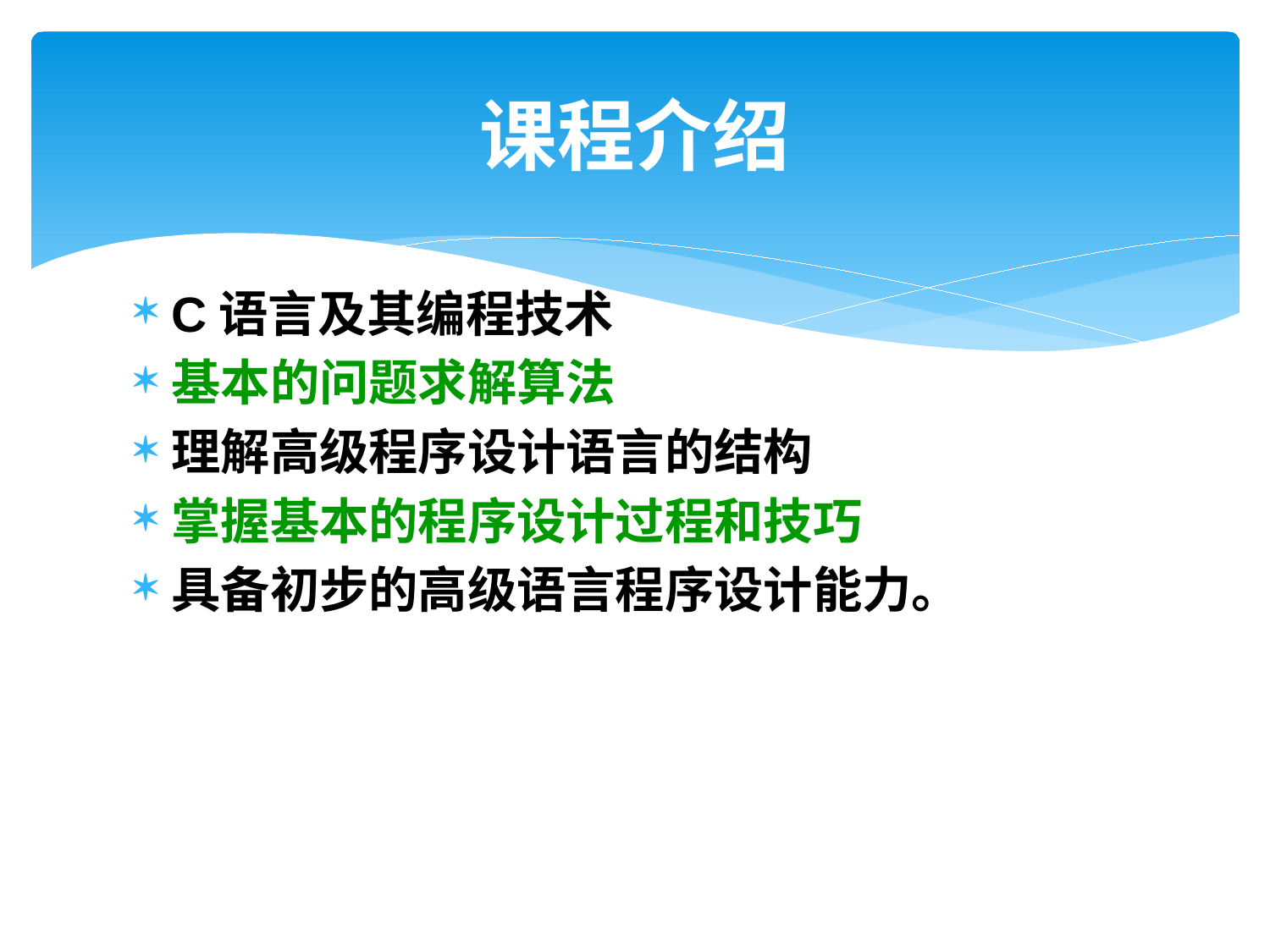

# 课程介绍
C语言及其编程技术
基本的问题求解算法
理解高级程序设计语言的结构
掌握基本的程序设计过程和技巧
具备初步的高级语言程序设计能力。